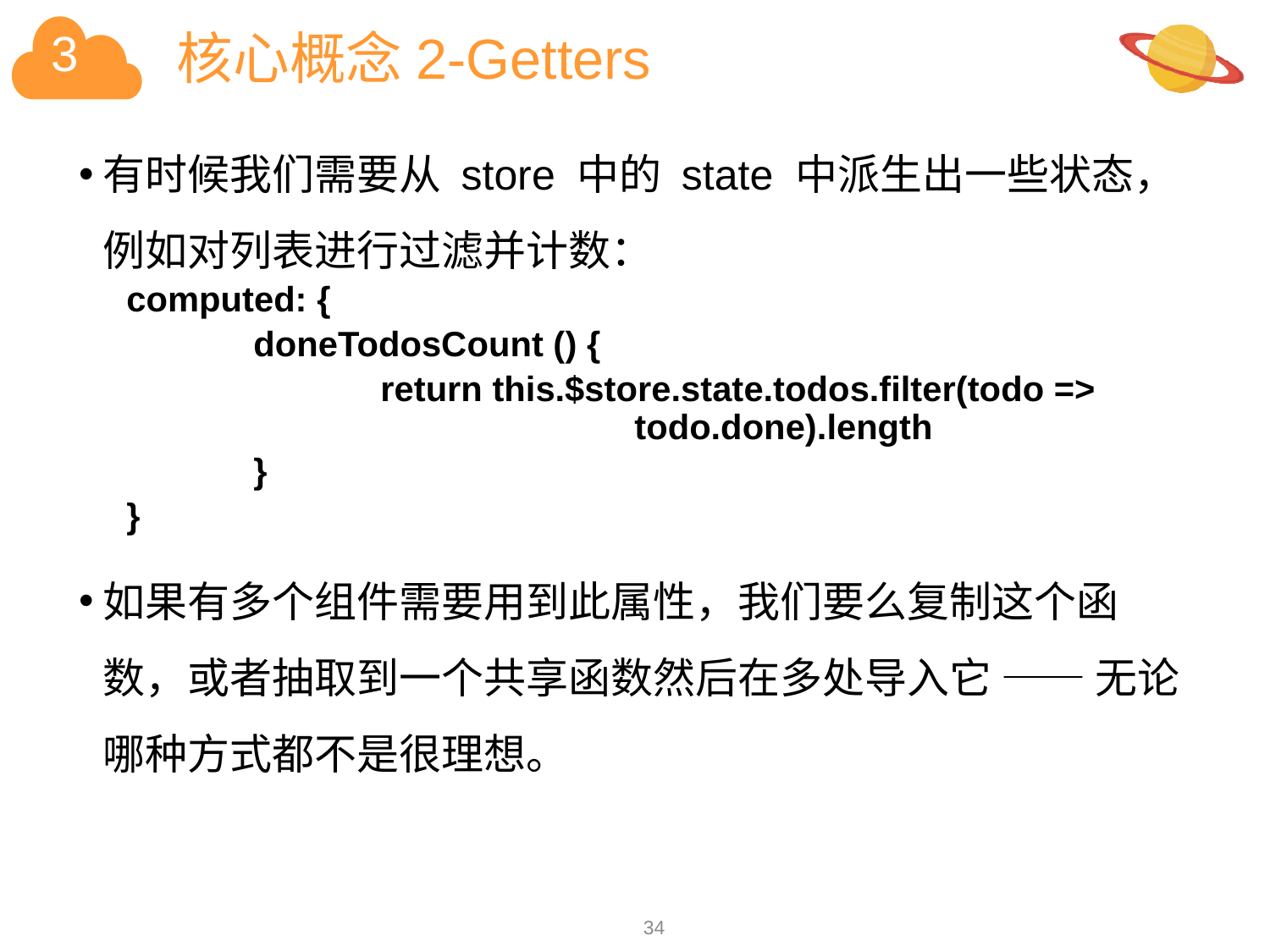

# 核心概念2-Getters
有时候我们需要从 store 中的 state 中派生出一些状态，例如对列表进行过滤并计数：
computed: {
  	doneTodosCount () {
    		return this.$store.state.todos.filter(todo => 					todo.done).length
  	}
}
如果有多个组件需要用到此属性，我们要么复制这个函数，或者抽取到一个共享函数然后在多处导入它 —— 无论哪种方式都不是很理想。

34